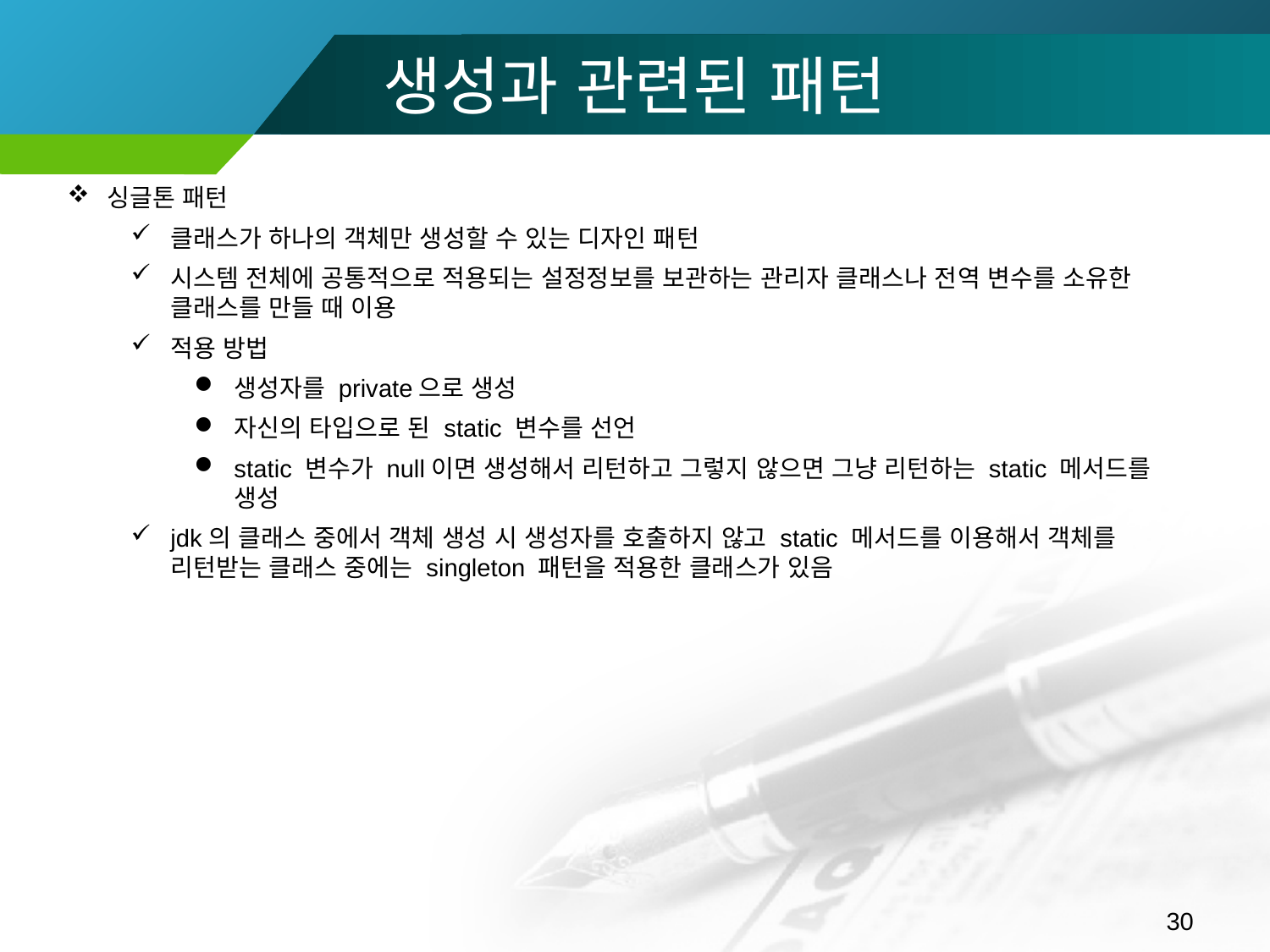

# 생성과 관련된 패턴
싱글톤 패턴
클래스가 하나의 객체만 생성할 수 있는 디자인 패턴
시스템 전체에 공통적으로 적용되는 설정정보를 보관하는 관리자 클래스나 전역 변수를 소유한 클래스를 만들 때 이용
적용 방법
생성자를 private으로 생성
자신의 타입으로 된 static 변수를 선언
static 변수가 null이면 생성해서 리턴하고 그렇지 않으면 그냥 리턴하는 static 메서드를 생성
jdk의 클래스 중에서 객체 생성 시 생성자를 호출하지 않고 static 메서드를 이용해서 객체를 리턴받는 클래스 중에는 singleton 패턴을 적용한 클래스가 있음
30